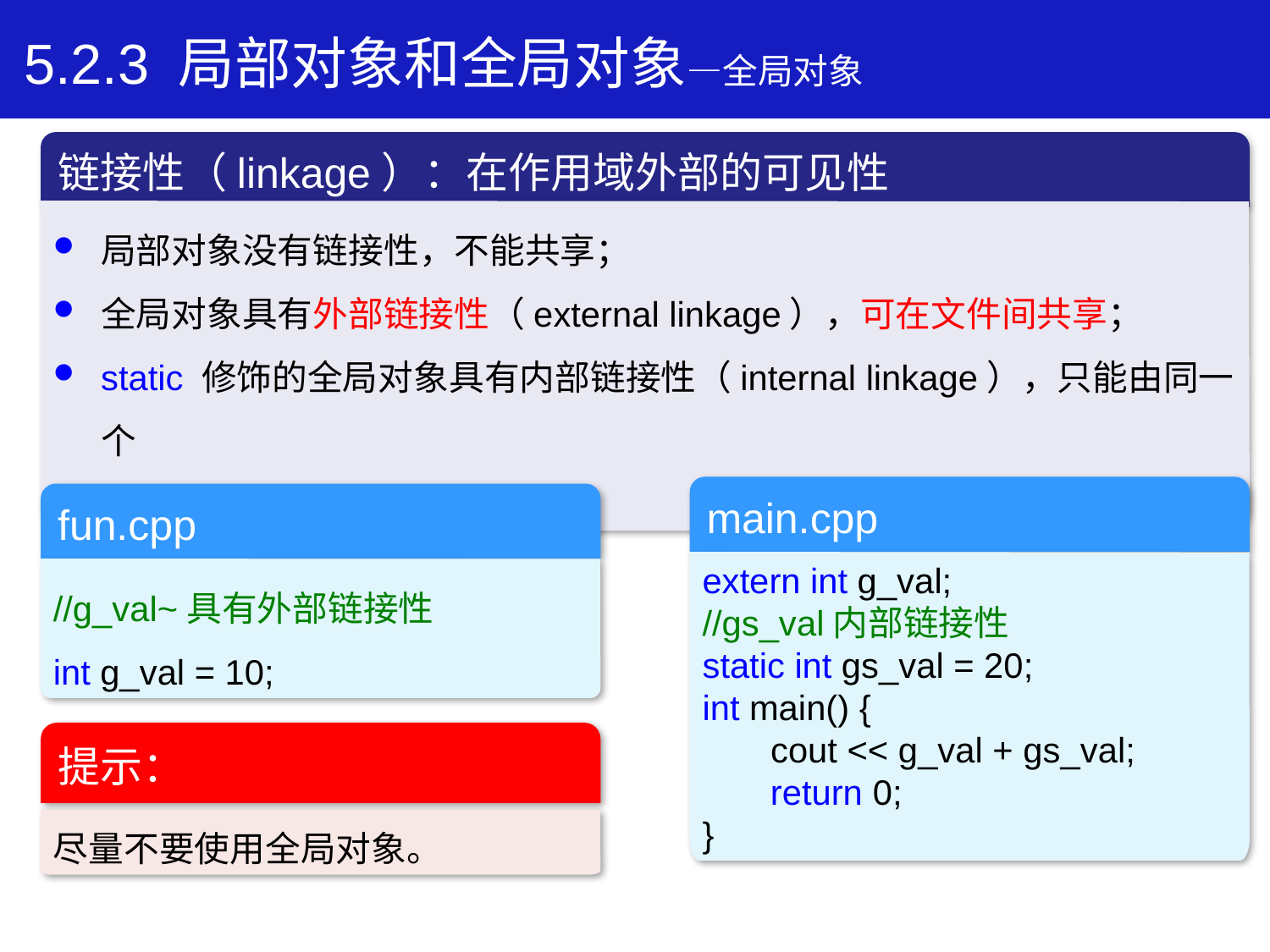

5.2.3 局部对象和全局对象—全局对象
链接性（linkage）：在作用域外部的可见性
局部对象没有链接性，不能共享；
全局对象具有外部链接性（external linkage），可在文件间共享；
static 修饰的全局对象具有内部链接性（internal linkage），只能由同一个
文件中的函数共享
学习目标
main.cpp
extern int g_val;
//gs_val内部链接性
static int gs_val = 20;
int main() {
       cout << g_val + gs_val;
       return 0;
}
fun.cpp
//g_val~具有外部链接性
int g_val = 10;
提示：
尽量不要使用全局对象。
18